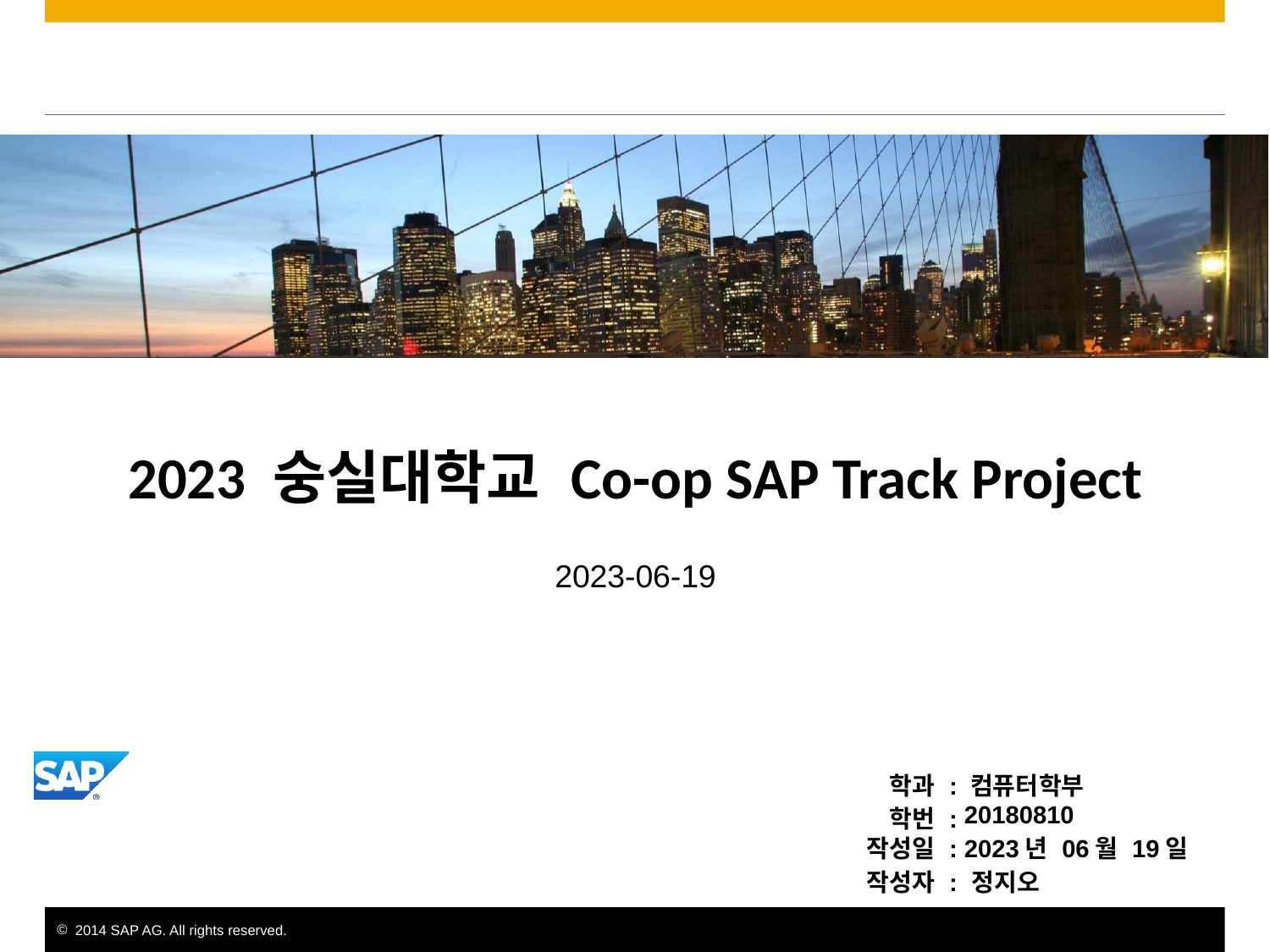

2023 숭실대학교 Co-op SAP Track Project
2023-06-19

| 학과 : | 컴퓨터학부 |
| --- | --- |
| 학번 : | 20180810 |
| 작성일 : | 2023년 06월 19일 |
| 작성자 : | 정지오 |